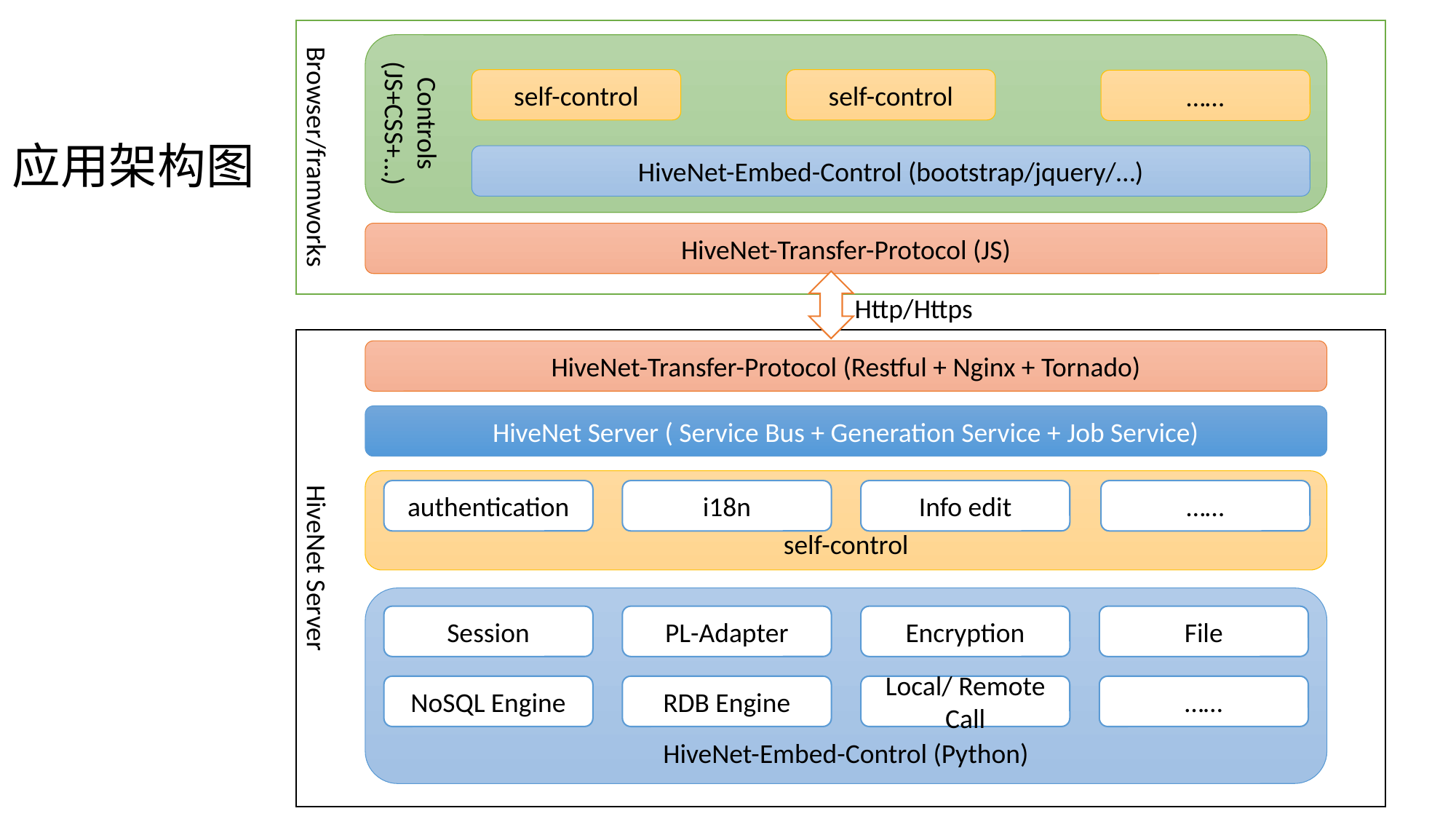

Browser/framworks
Controls
(JS+CSS+…)
self-control
self-control
……
HiveNet-Embed-Control (bootstrap/jquery/…)
HiveNet-Transfer-Protocol (JS)
应用架构图

Http/Https
HiveNet Server
HiveNet-Transfer-Protocol (Restful + Nginx + Tornado)
HiveNet Server ( Service Bus + Generation Service + Job Service)
self-control
……
i18n
Info edit
authentication
HiveNet-Embed-Control (Python)
Session
PL-Adapter
File
Encryption
NoSQL Engine
RDB Engine
Local/ Remote Call
……